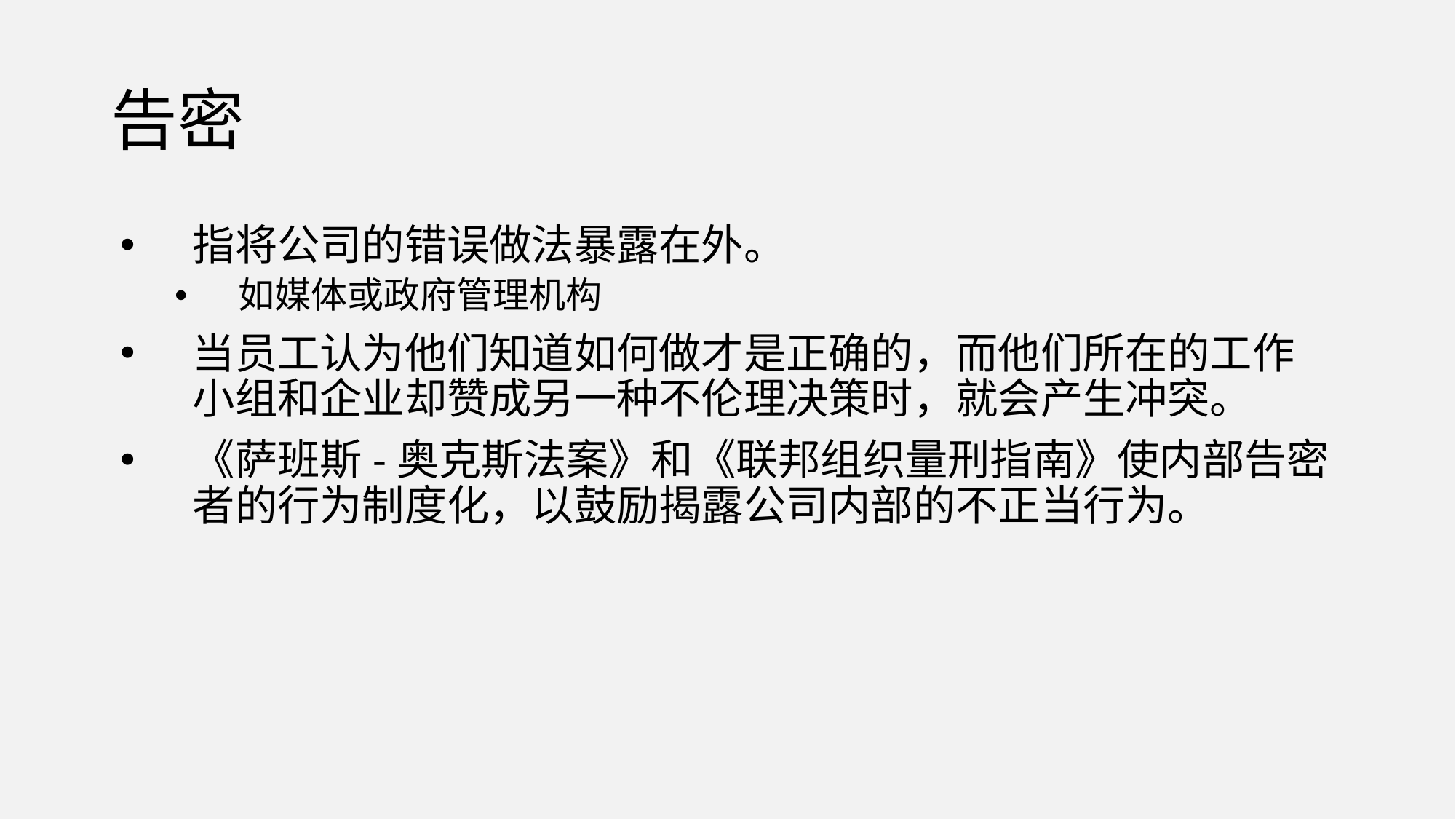

告密
指将公司的错误做法暴露在外。
如媒体或政府管理机构
当员工认为他们知道如何做才是正确的，而他们所在的工作小组和企业却赞成另一种不伦理决策时，就会产生冲突。
《萨班斯-奥克斯法案》和《联邦组织量刑指南》使内部告密者的行为制度化，以鼓励揭露公司内部的不正当行为。